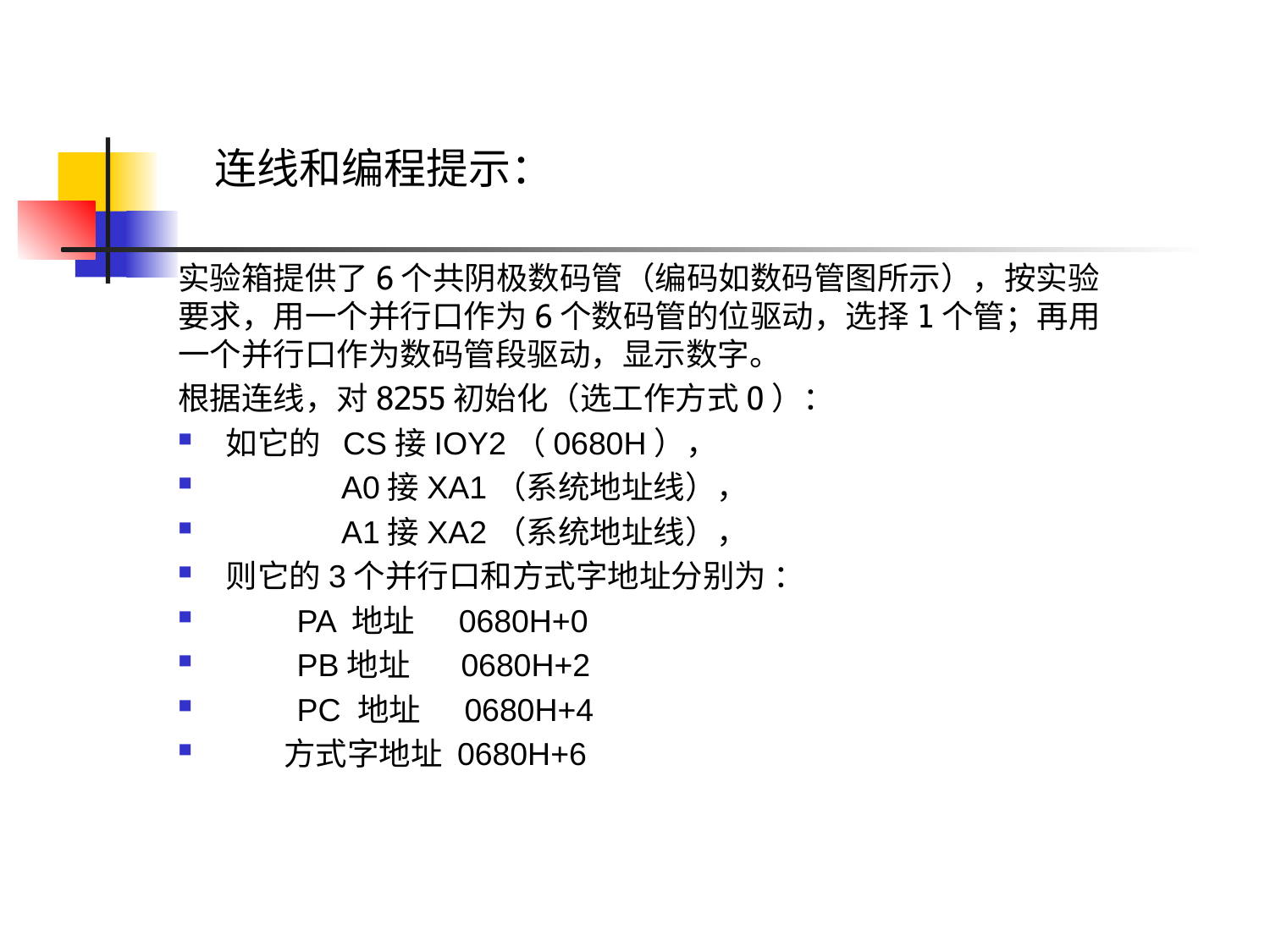

# 连线和编程提示：
实验箱提供了6个共阴极数码管（编码如数码管图所示），按实验要求，用一个并行口作为6个数码管的位驱动，选择1个管；再用一个并行口作为数码管段驱动，显示数字。
根据连线，对8255初始化（选工作方式0）：
如它的  CS接IOY2（0680H），
             A0接XA1（系统地址线），
             A1接XA2（系统地址线），
则它的3个并行口和方式字地址分别为 ：
        PA 地址     0680H+0
        PB地址      0680H+2
        PC 地址     0680H+4
       方式字地址 0680H+6